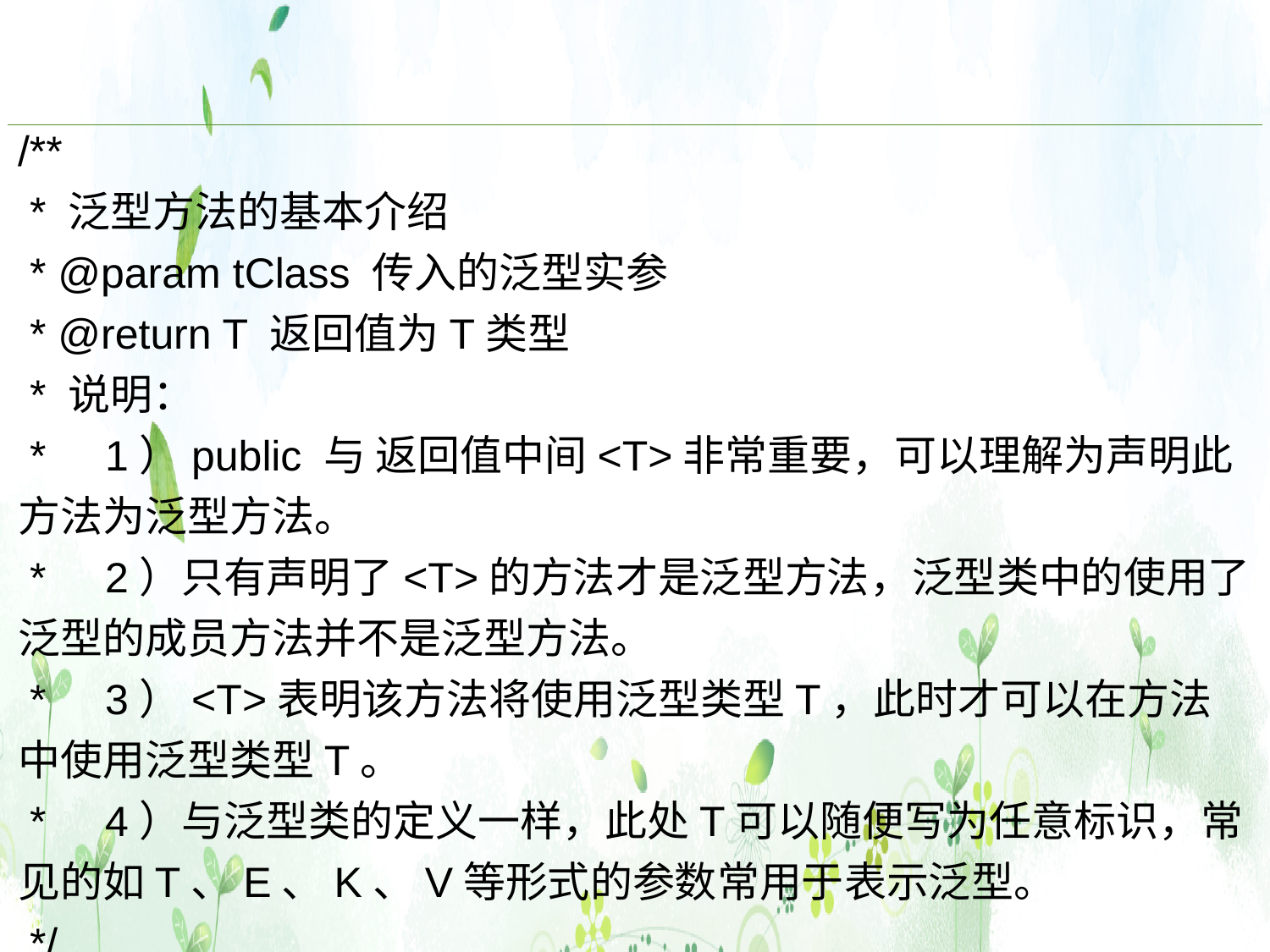

/**
 * 泛型方法的基本介绍
 * @param tClass 传入的泛型实参
 * @return T 返回值为T类型
 * 说明：
 *     1）public 与 返回值中间<T>非常重要，可以理解为声明此方法为泛型方法。
 *     2）只有声明了<T>的方法才是泛型方法，泛型类中的使用了泛型的成员方法并不是泛型方法。
 *     3）<T>表明该方法将使用泛型类型T，此时才可以在方法中使用泛型类型T。
 *     4）与泛型类的定义一样，此处T可以随便写为任意标识，常见的如T、E、K、V等形式的参数常用于表示泛型。
 */